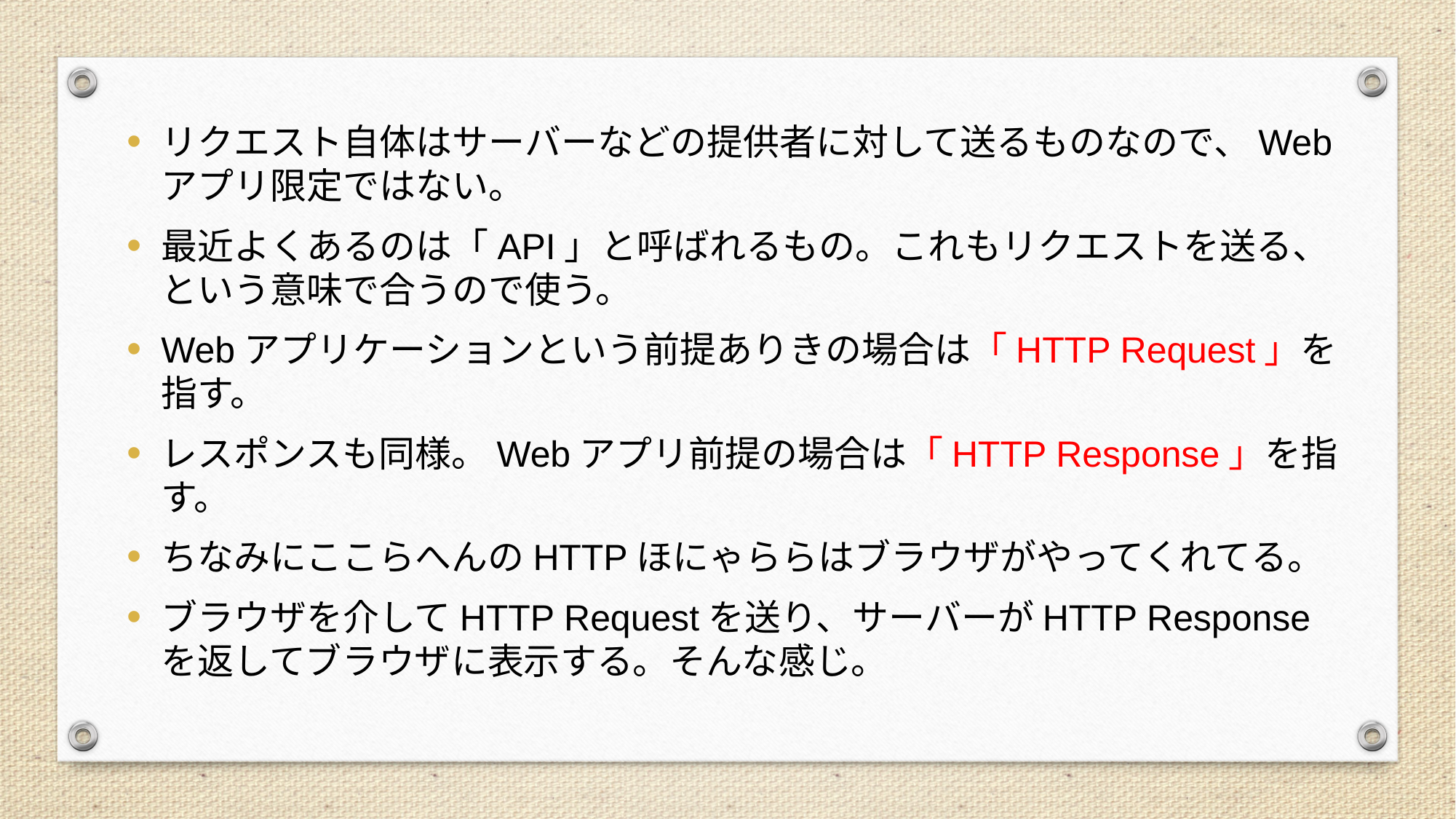

リクエスト自体はサーバーなどの提供者に対して送るものなので、Webアプリ限定ではない。
最近よくあるのは「API」と呼ばれるもの。これもリクエストを送る、という意味で合うので使う。
Webアプリケーションという前提ありきの場合は「HTTP Request」を指す。
レスポンスも同様。Webアプリ前提の場合は「HTTP Response」を指す。
ちなみにここらへんのHTTPほにゃららはブラウザがやってくれてる。
ブラウザを介してHTTP Requestを送り、サーバーがHTTP Responseを返してブラウザに表示する。そんな感じ。